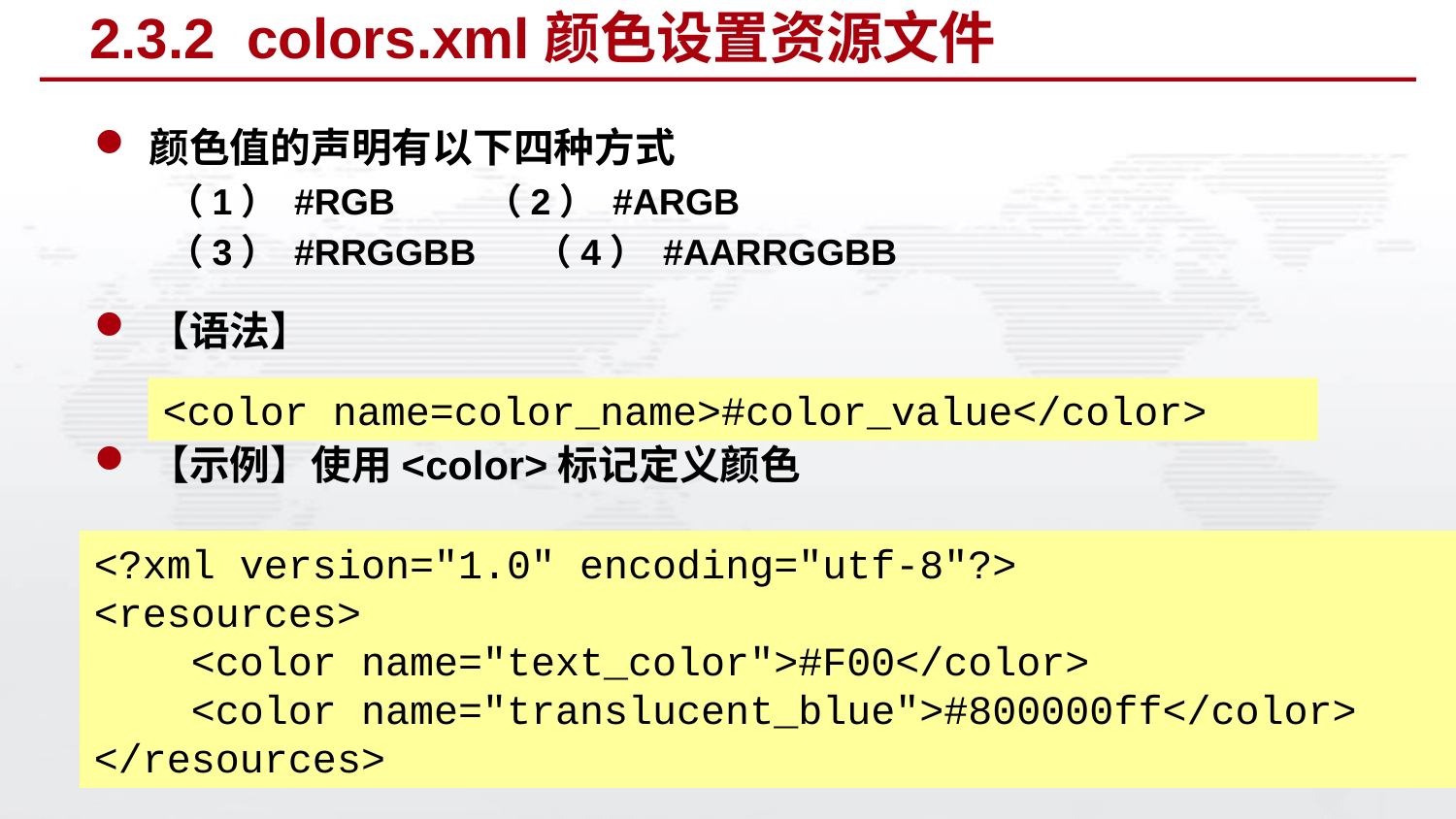

# 2.3.2  colors.xml颜色设置资源文件
颜色值的声明有以下四种方式
（1） #RGB        （2） #ARGB
（3） #RRGGBB     （4） #AARRGGBB
【语法】

【示例】使用<color>标记定义颜色

<color name=color_name>#color_value</color>
<?xml version="1.0" encoding="utf-8"?>
<resources>
    <color name="text_color">#F00</color>
    <color name="translucent_blue">#800000ff</color>
</resources>